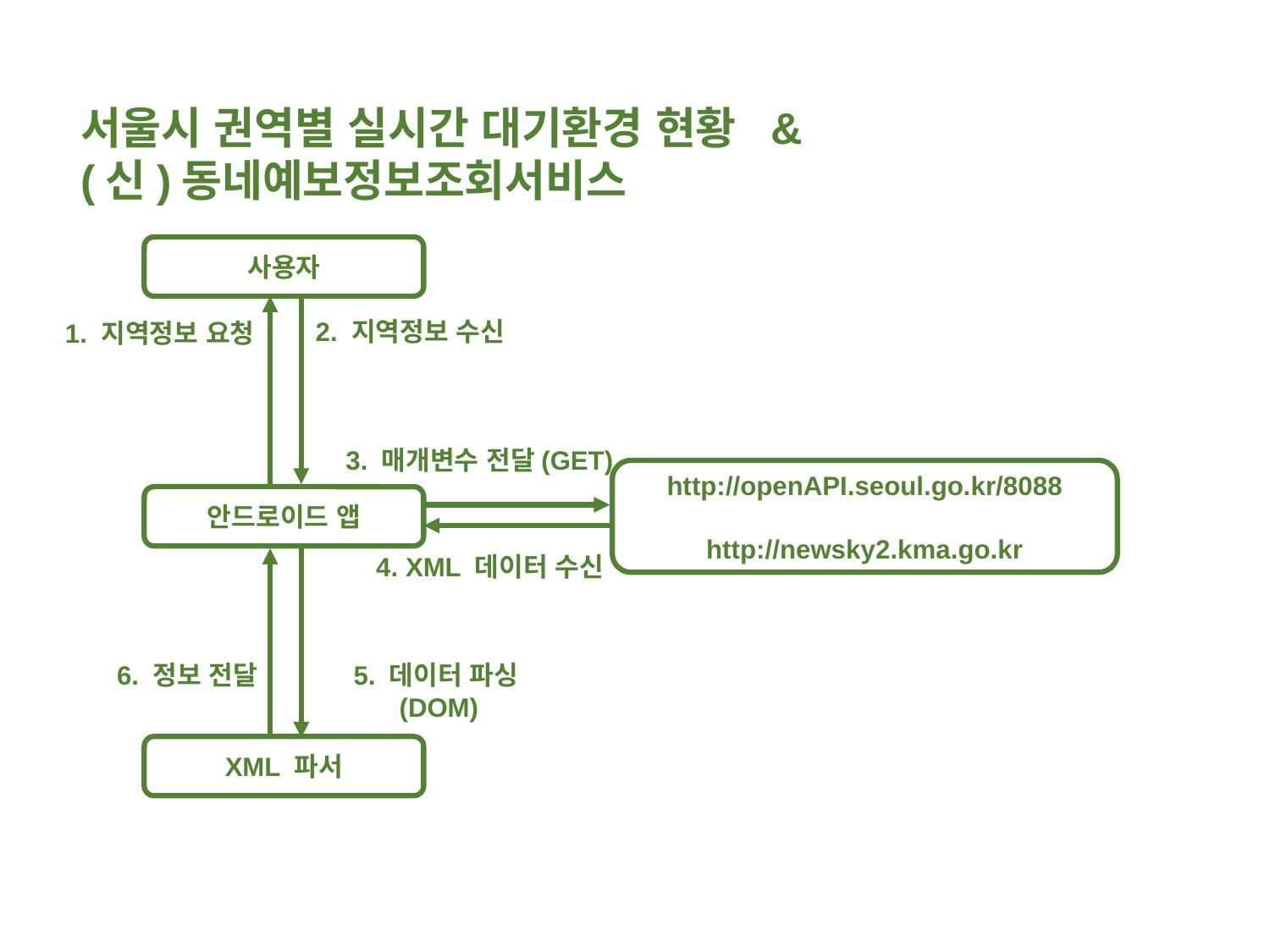

서울시 권역별 실시간 대기환경 현황  &
(신)동네예보정보조회서비스
사용자
2. 지역정보 수신
1. 지역정보 요청
3. 매개변수 전달(GET)
http://openAPI.seoul.go.kr/8088
http://newsky2.kma.go.kr
안드로이드 앱
4. XML 데이터 수신
6. 정보 전달
5. 데이터 파싱(DOM)
XML 파서